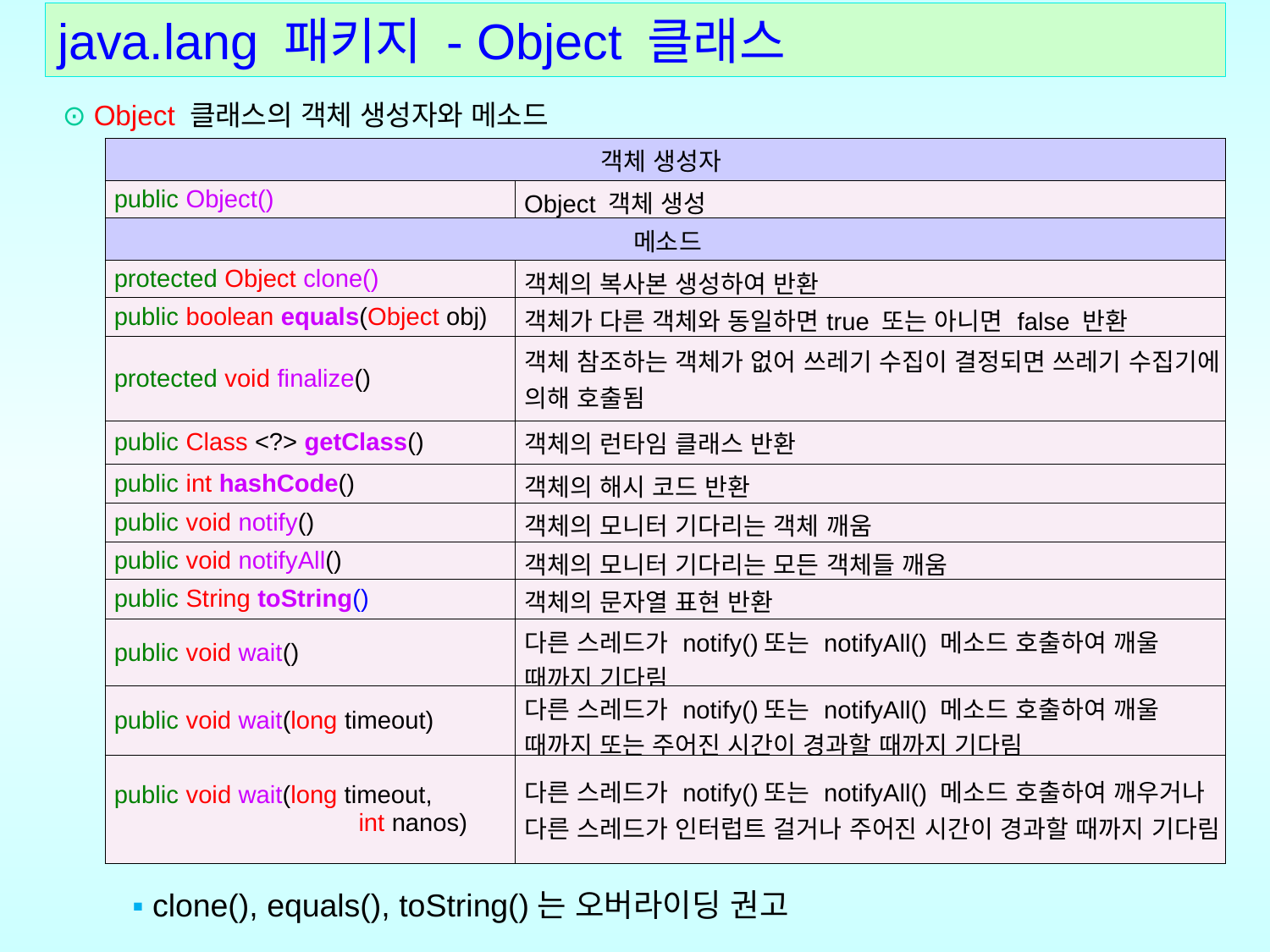

# java.lang 패키지 - Object 클래스
⊙ Object 클래스의 객체 생성자와 메소드
| 객체 생성자 |  |
| --- | --- |
| public Object() | Object 객체 생성 |
| 메소드 |  |
| protected Object clone() | 객체의 복사본 생성하여 반환 |
| public boolean equals(Object obj) | 객체가 다른 객체와 동일하면true 또는 아니면 false 반환 |
| protected void finalize() | 객체 참조하는 객체가 없어 쓰레기 수집이 결정되면 쓰레기 수집기에 의해 호출됨 |
| public Class <?> getClass() | 객체의 런타임 클래스 반환 |
| public int hashCode() | 객체의 해시 코드 반환 |
| public void notify() | 객체의 모니터 기다리는 객체 깨움 |
| public void notifyAll() | 객체의 모니터 기다리는 모든 객체들 깨움 |
| public String toString() | 객체의 문자열 표현 반환 |
| public void wait() | 다른 스레드가 notify()또는 notifyAll() 메소드 호출하여 깨울 때까지 기다림 |
| public void wait(long timeout) | 다른 스레드가 notify()또는 notifyAll() 메소드 호출하여 깨울 때까지 또는 주어진 시간이 경과할 때까지 기다림 |
| public void wait(long timeout, int nanos) | 다른 스레드가 notify()또는 notifyAll() 메소드 호출하여 깨우거나 다른 스레드가 인터럽트 걸거나 주어진 시간이 경과할 때까지 기다림 |
▪ clone(), equals(), toString()는 오버라이딩 권고